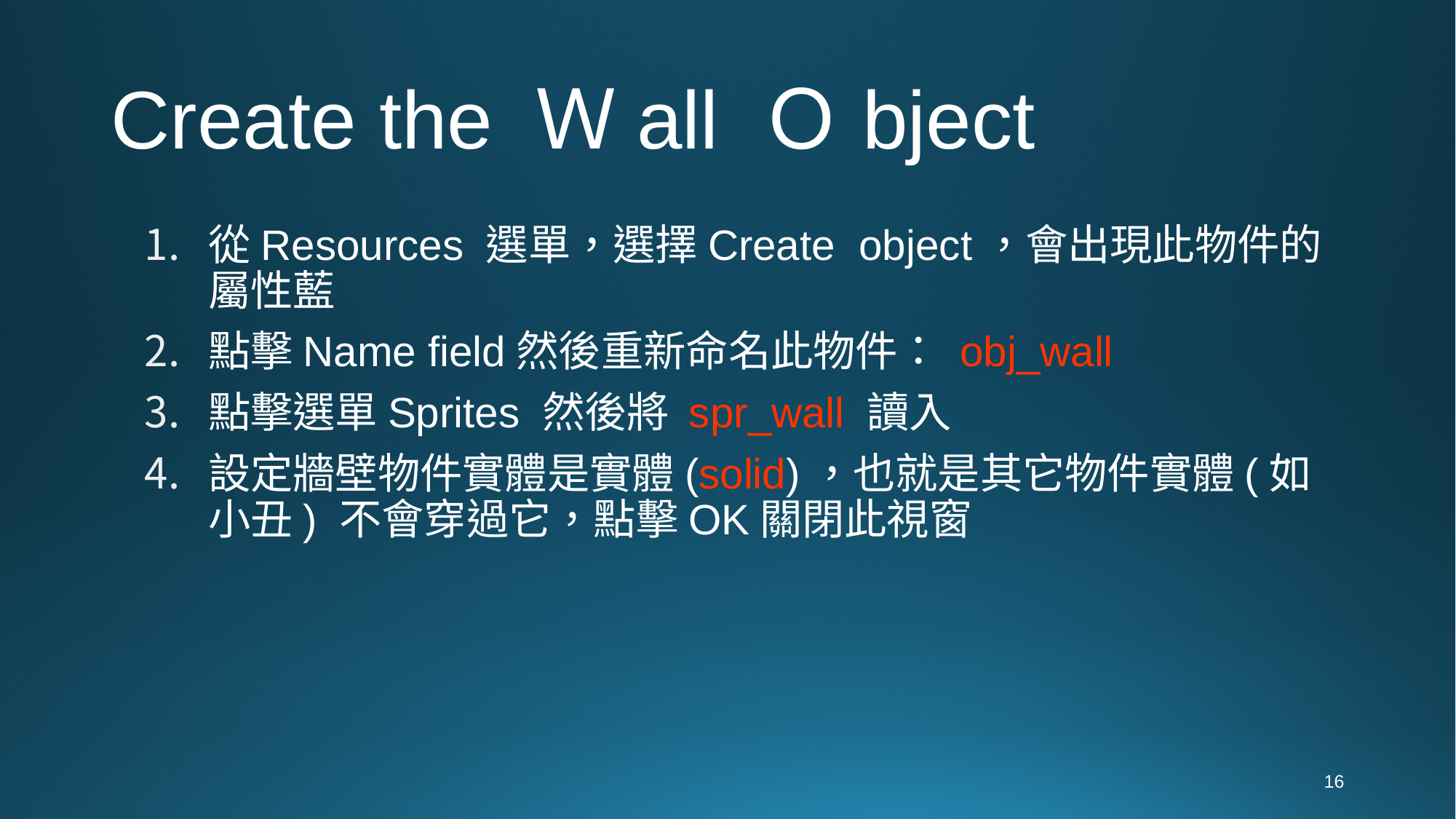

# Create the Ｗall Ｏbject
從Resources 選單，選擇Create  object，會出現此物件的屬性藍
點擊Name field然後重新命名此物件： obj_wall
點擊選單Sprites 然後將 spr_wall 讀入
設定牆壁物件實體是實體(solid)，也就是其它物件實體(如小丑) 不會穿過它，點擊OK關閉此視窗
16